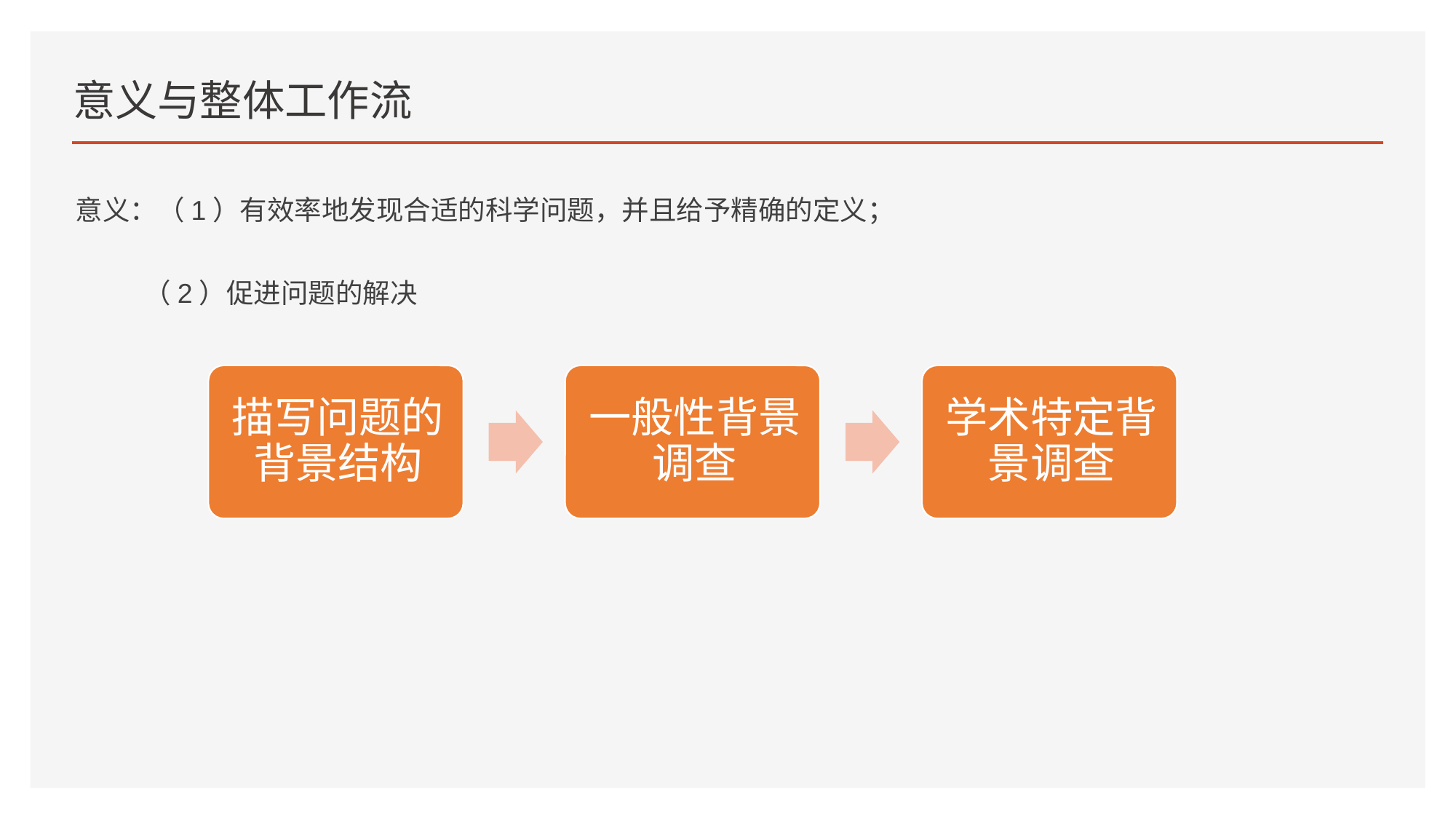

# 意义与整体工作流
描写问题的背景结构

一般性背景调查

学术特定背景调查
意义：（1）有效率地发现合适的科学问题，并且给予精确的定义；
          （2）促进问题的解决